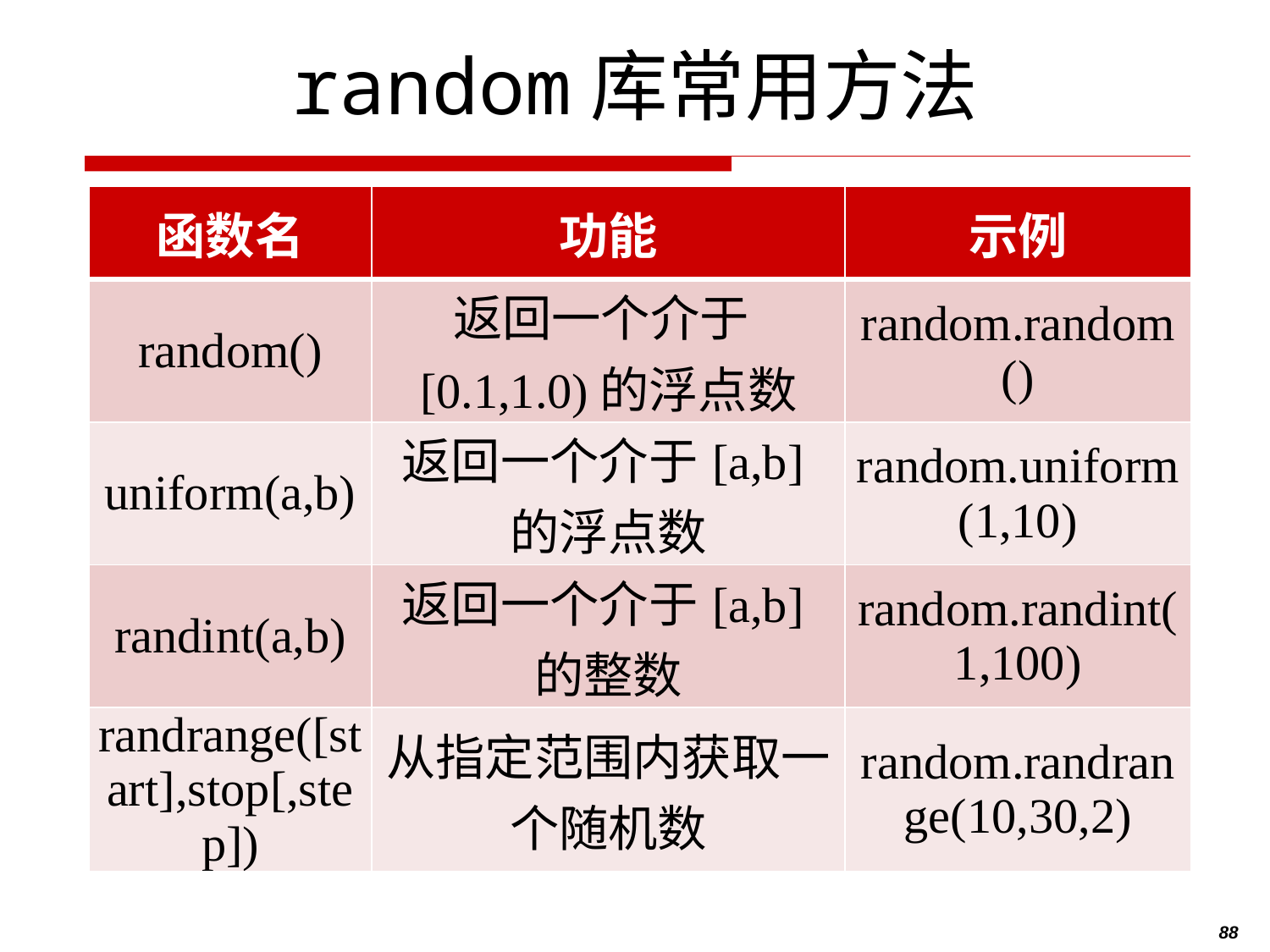

# random库常用方法
| 函数名 | 功能 | 示例 |
| --- | --- | --- |
| random() | 返回一个介于[0.1,1.0)的浮点数 | random.random() |
| uniform(a,b) | 返回一个介于[a,b]的浮点数 | random.uniform(1,10) |
| randint(a,b) | 返回一个介于[a,b]的整数 | random.randint(1,100) |
| randrange([start],stop[,step]) | 从指定范围内获取一个随机数 | random.randrange(10,30,2) |
88